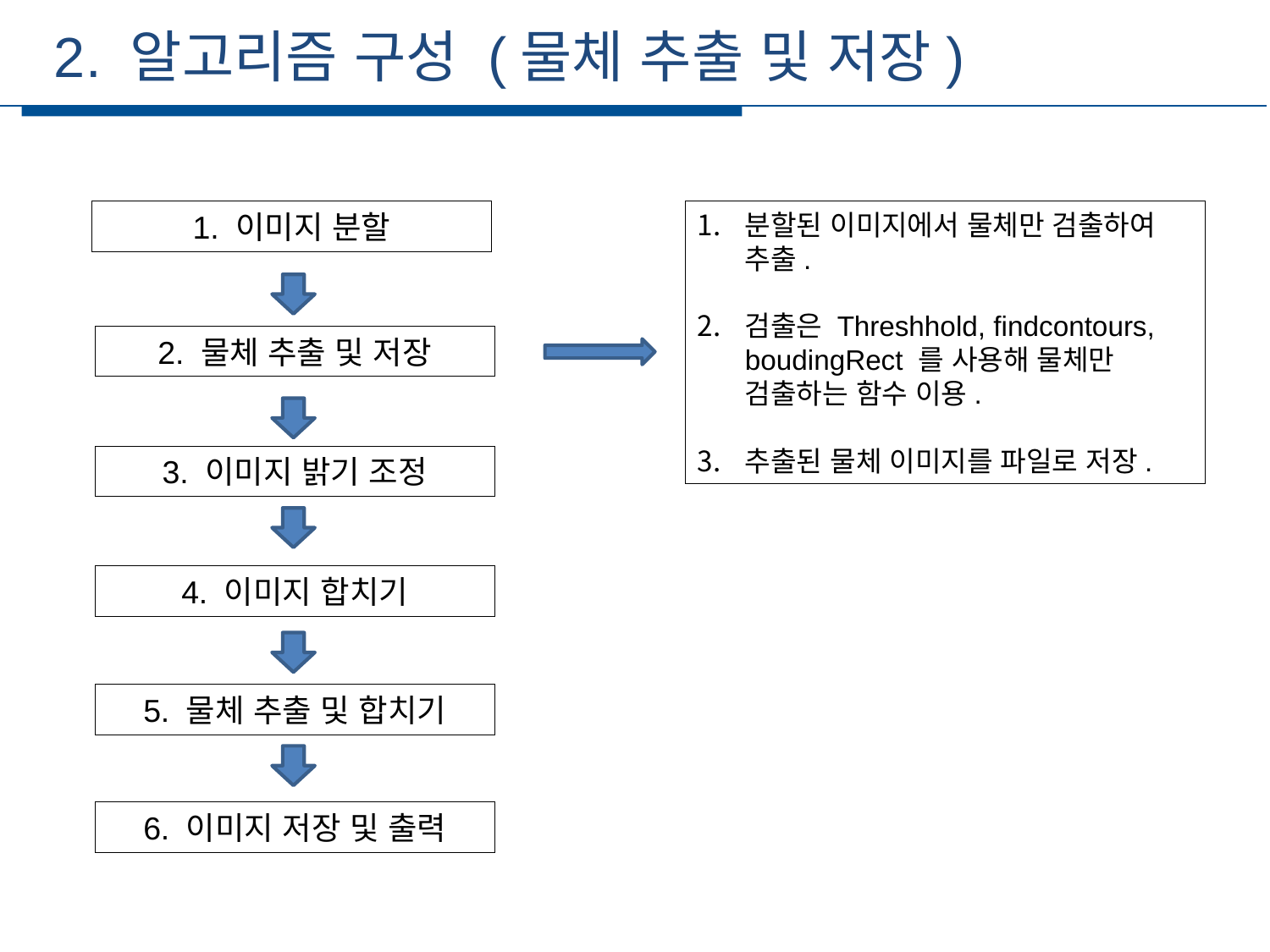

2. 알고리즘 구성 (물체 추출 및 저장)
세부일정

1. 이미지 분할
분할된 이미지에서 물체만 검출하여 추출.

검출은 Threshhold, findcontours, boudingRect 를 사용해 물체만 검출하는 함수 이용.

추출된 물체 이미지를 파일로 저장.

2. 물체 추출 및 저장

3. 이미지 밝기 조정

4. 이미지 합치기

5. 물체 추출 및 합치기

6. 이미지 저장 및 출력